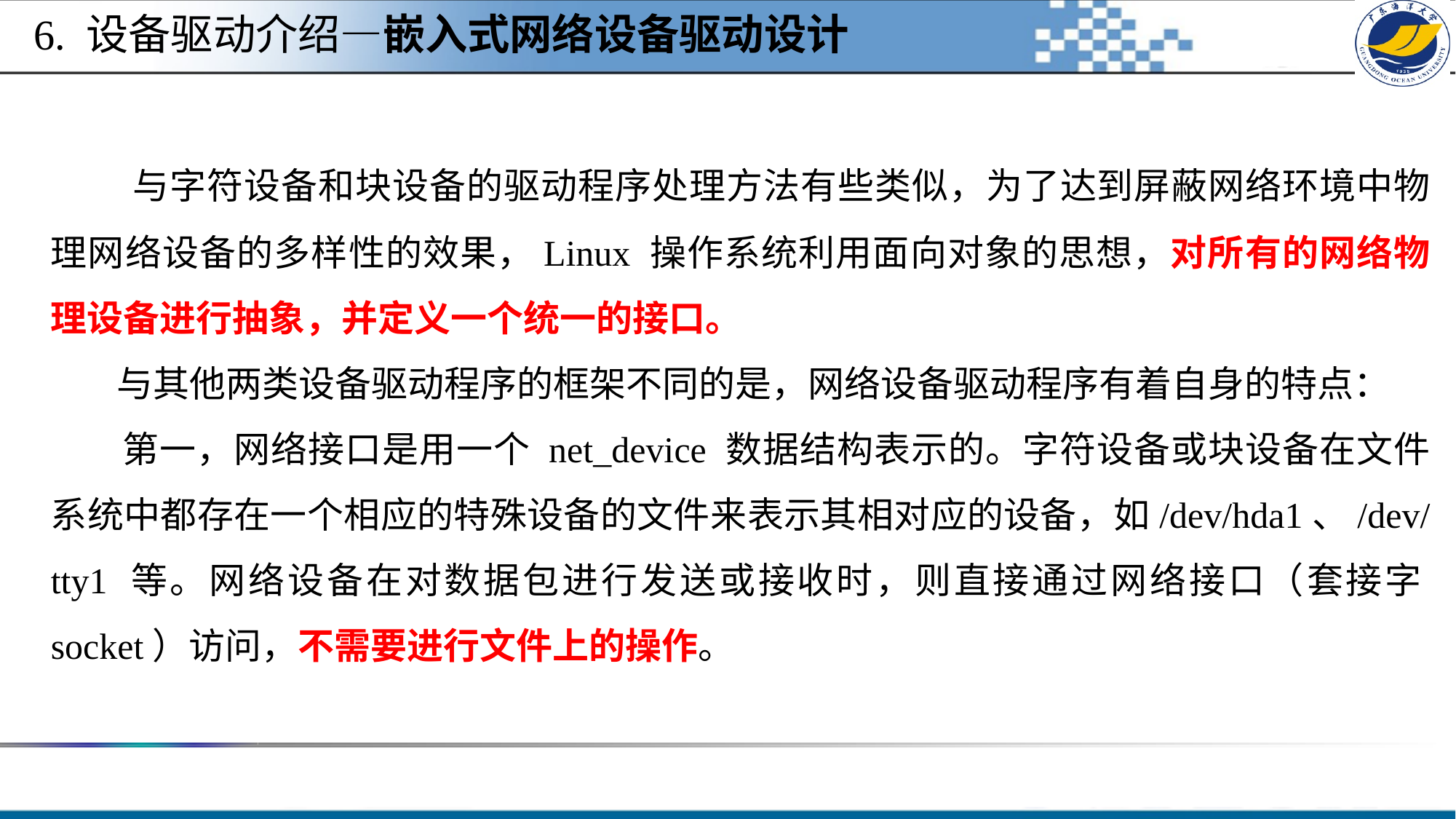

6. 设备驱动介绍—嵌入式网络设备驱动设计

       与字符设备和块设备的驱动程序处理方法有些类似，为了达到屏蔽网络环境中物理网络设备的多样性的效果，Linux 操作系统利用面向对象的思想，对所有的网络物理设备进行抽象，并定义一个统一的接口。
       与其他两类设备驱动程序的框架不同的是，网络设备驱动程序有着自身的特点：
       第一，网络接口是用一个 net_device 数据结构表示的。字符设备或块设备在文件系统中都存在一个相应的特殊设备的文件来表示其相对应的设备，如/dev/hda1、/dev/tty1 等。网络设备在对数据包进行发送或接收时，则直接通过网络接口（套接字socket）访问，不需要进行文件上的操作。